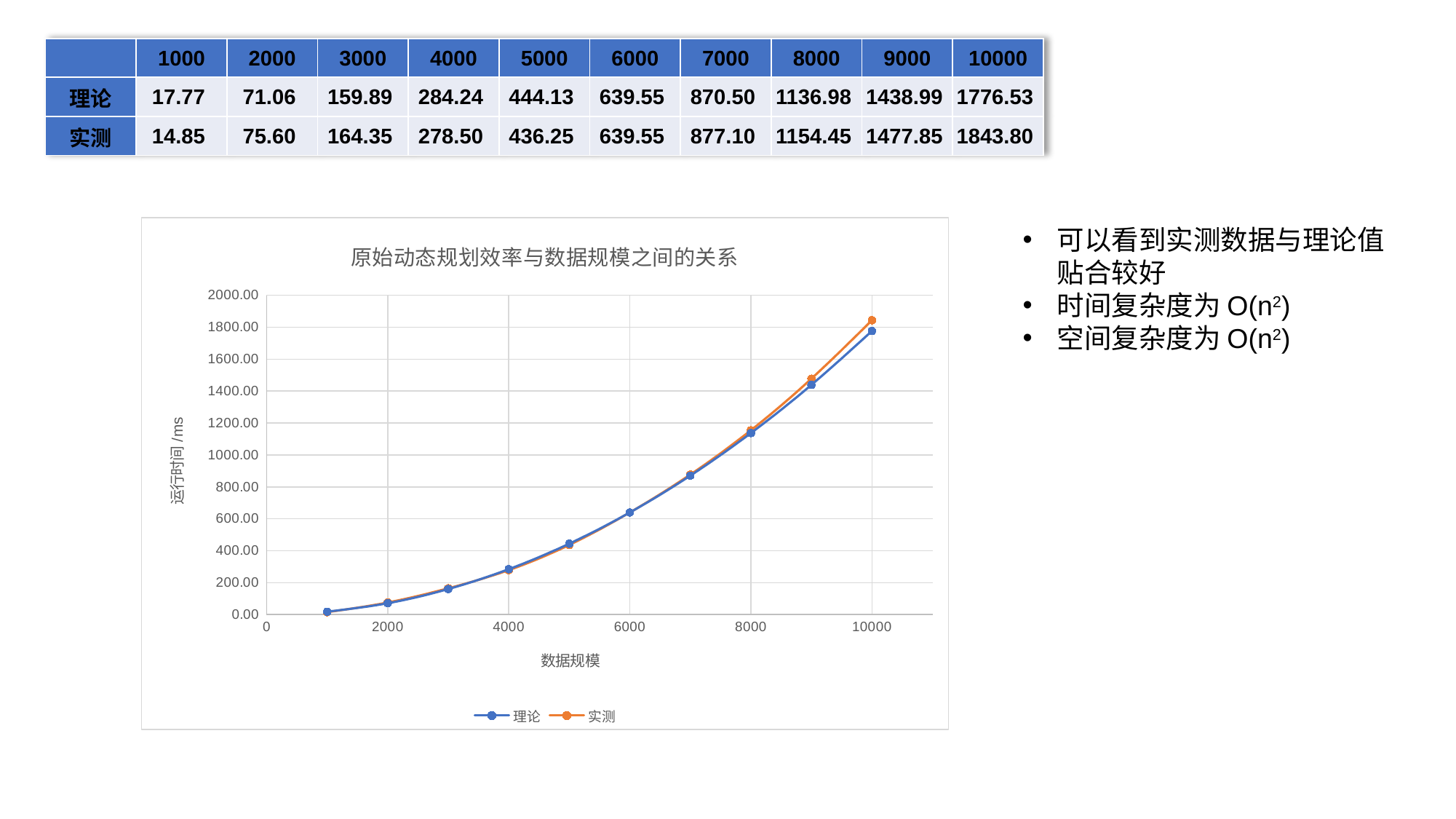

|  | 1000 | 2000 | 3000 | 4000 | 5000 | 6000 | 7000 | 8000 | 9000 | 10000 |
| --- | --- | --- | --- | --- | --- | --- | --- | --- | --- | --- |
| 理论 | 17.77 | 71.06 | 159.89 | 284.24 | 444.13 | 639.55 | 870.50 | 1136.98 | 1438.99 | 1776.53 |
| 实测 | 14.85 | 75.60 | 164.35 | 278.50 | 436.25 | 639.55 | 877.10 | 1154.45 | 1477.85 | 1843.80 |

### Chart: 原始动态规划效率与数据规模之间的关系

| Category | 理论 | 实测 |
|---|---|---|
可以看到实测数据与理论值贴合较好
时间复杂度为O(n2)
空间复杂度为O(n2)